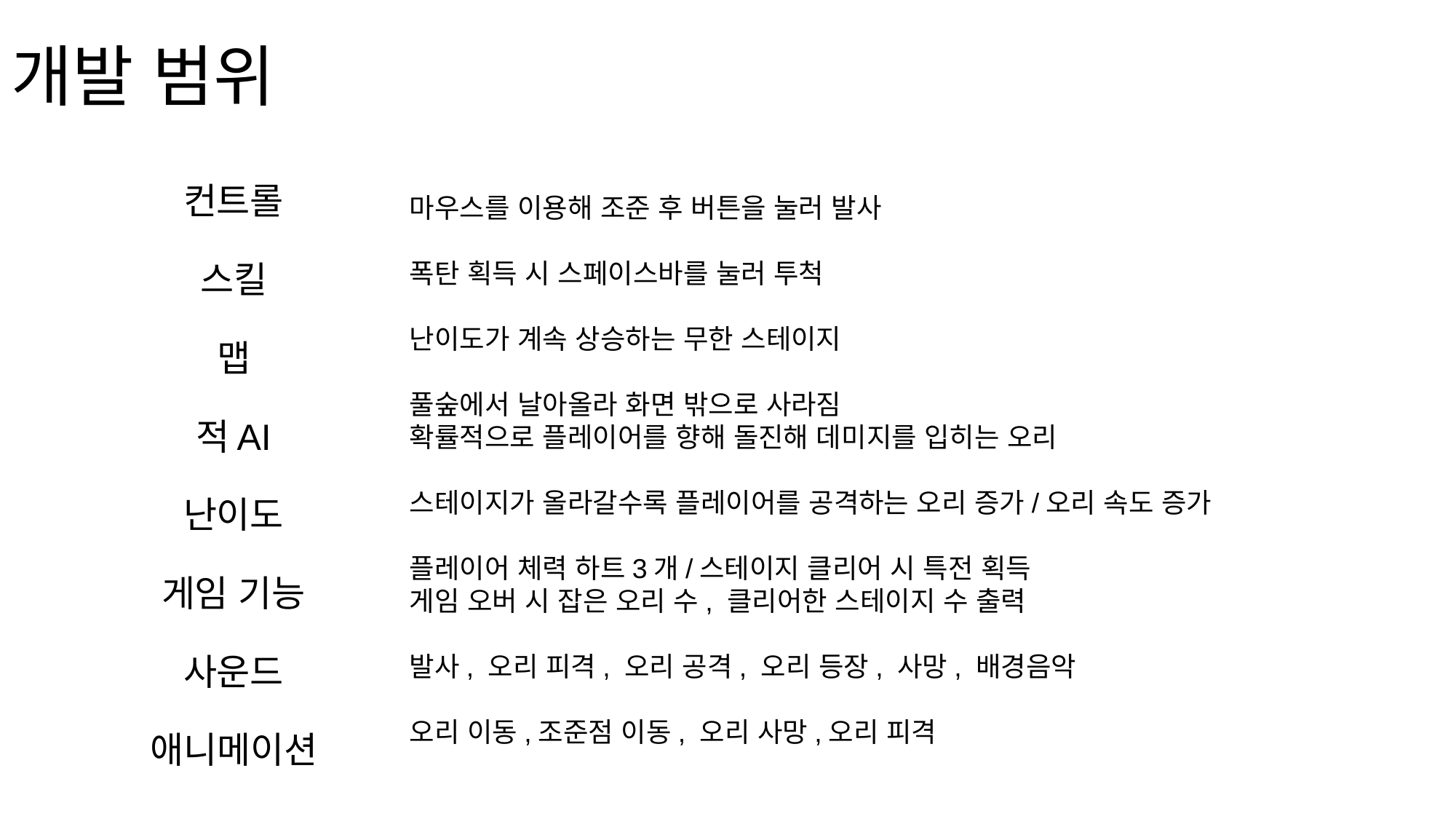

# 개발 범위
마우스를 이용해 조준 후 버튼을 눌러 발사

폭탄 획득 시 스페이스바를 눌러 투척

난이도가 계속 상승하는 무한 스테이지

풀숲에서 날아올라 화면 밖으로 사라짐
확률적으로 플레이어를 향해 돌진해 데미지를 입히는 오리

스테이지가 올라갈수록 플레이어를 공격하는 오리 증가/오리 속도 증가

플레이어 체력 하트3개/스테이지 클리어 시 특전 획득
게임 오버 시 잡은 오리 수, 클리어한 스테이지 수 출력

발사, 오리 피격, 오리 공격, 오리 등장, 사망, 배경음악

오리 이동,조준점 이동, 오리 사망,오리 피격

컨트롤

스킬

맵

적AI

난이도

게임 기능

사운드

애니메이션